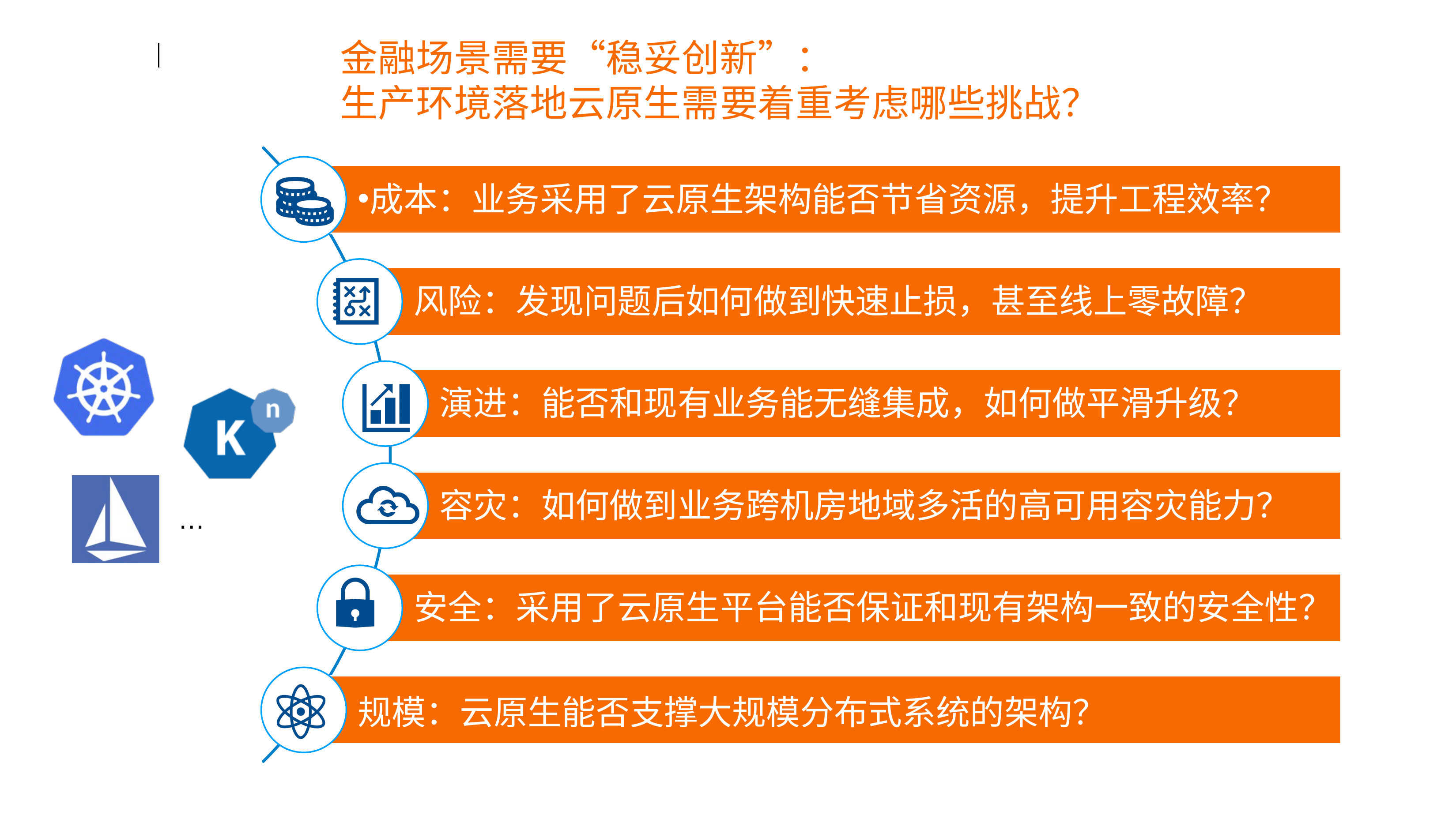

# 金融场景需要“稳妥创新”：
生产环境落地云原生需要着重考虑哪些挑战？

成本：业务采用了云原生架构能否节省资源，提升工程效率？
风险：发现问题后如何做到快速止损，甚至线上零故障？ 演进：能否和现有业务能无缝集成，如何做平滑升级？

容灾：如何做到业务跨机房地域多活的高可用容灾能力？
…

安全：采用了云原生平台能否保证和现有架构一致的安全性？

规模：云原生能否支撑大规模分布式系统的架构？